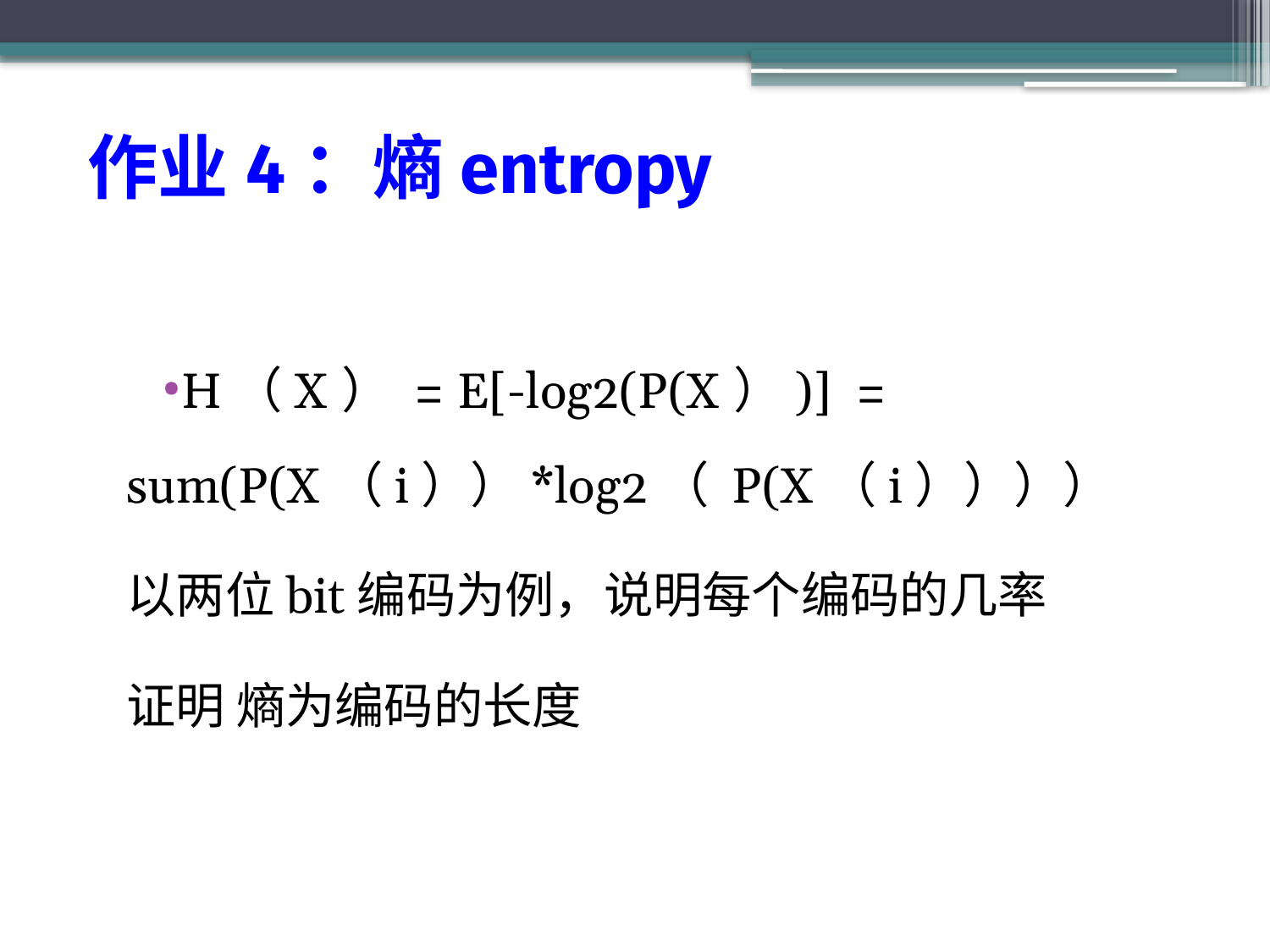

作业4：熵entropy
H（X） = E[-log2(P(X）)]  = sum(P(X（i））*log2（ P(X（i））））
以两位bit编码为例，说明每个编码的几率
证明 熵为编码的长度